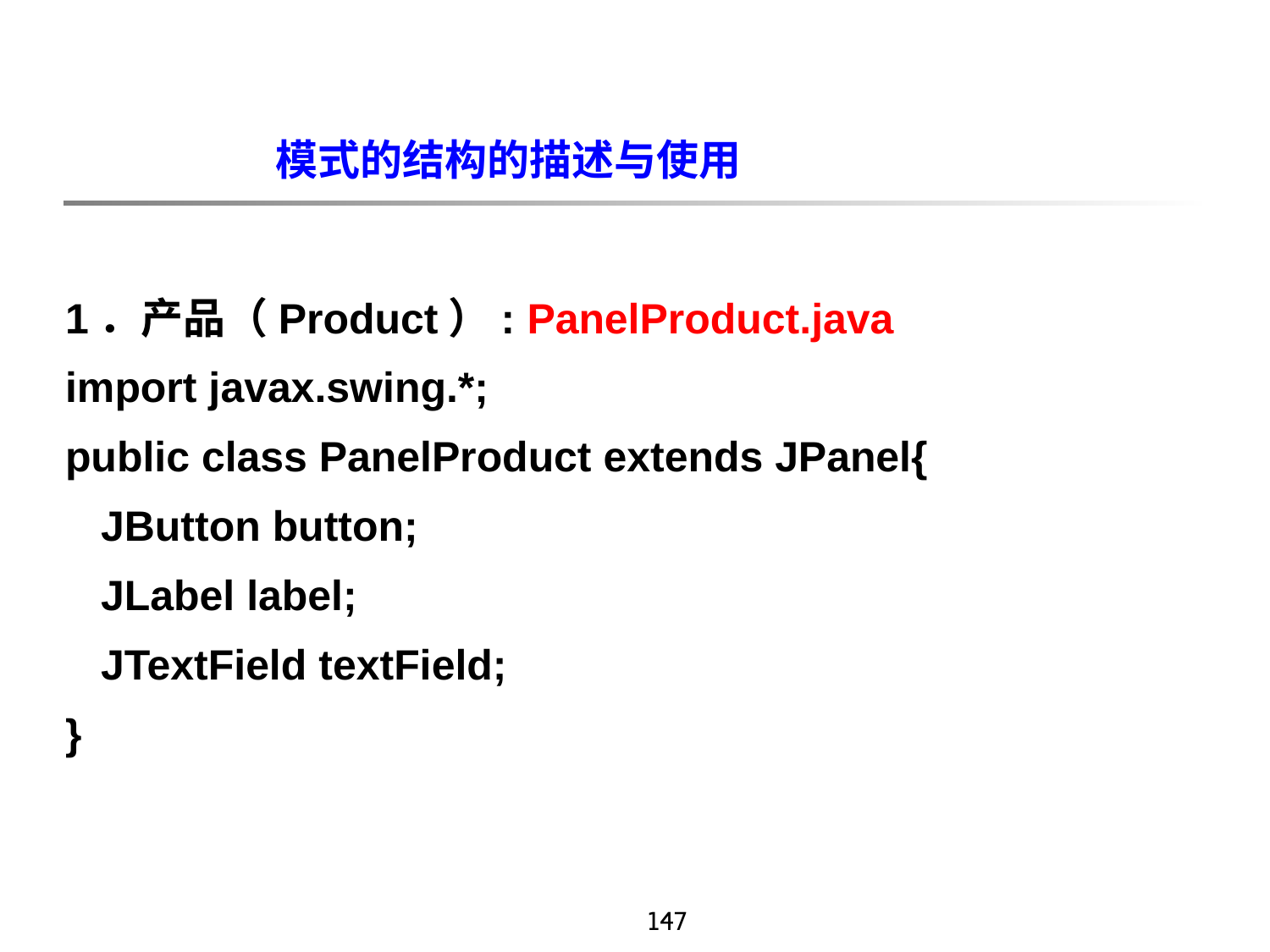

模式的结构的描述与使用

1．产品（Product）: PanelProduct.java
import javax.swing.*;
public class PanelProduct extends JPanel{
   JButton button;
   JLabel label;
   JTextField textField;
}

147